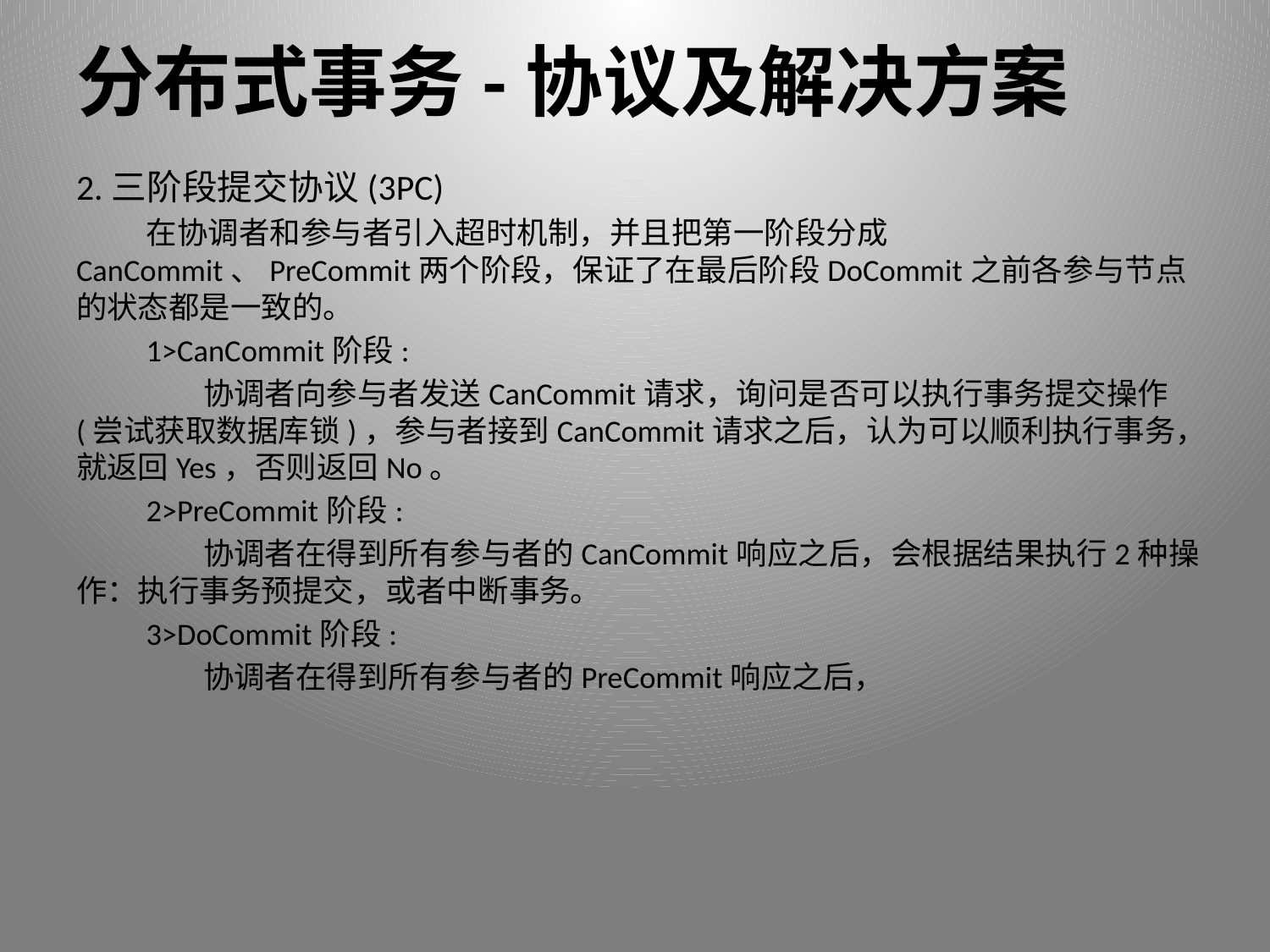

# 分布式事务-协议及解决方案
2.三阶段提交协议(3PC)
         在协调者和参与者引入超时机制，并且把第一阶段分成CanCommit、PreCommit两个阶段，保证了在最后阶段DoCommit之前各参与节点的状态都是一致的。
          1>CanCommit阶段:
	协调者向参与者发送CanCommit请求，询问是否可以执行事务提交操作(尝试获取数据库锁)，参与者接到CanCommit请求之后，认为可以顺利执行事务，就返回Yes，否则返回No。
          2>PreCommit阶段:
	协调者在得到所有参与者的CanCommit响应之后，会根据结果执行2种操作：执行事务预提交，或者中断事务。
          3>DoCommit阶段:
	协调者在得到所有参与者的PreCommit响应之后，